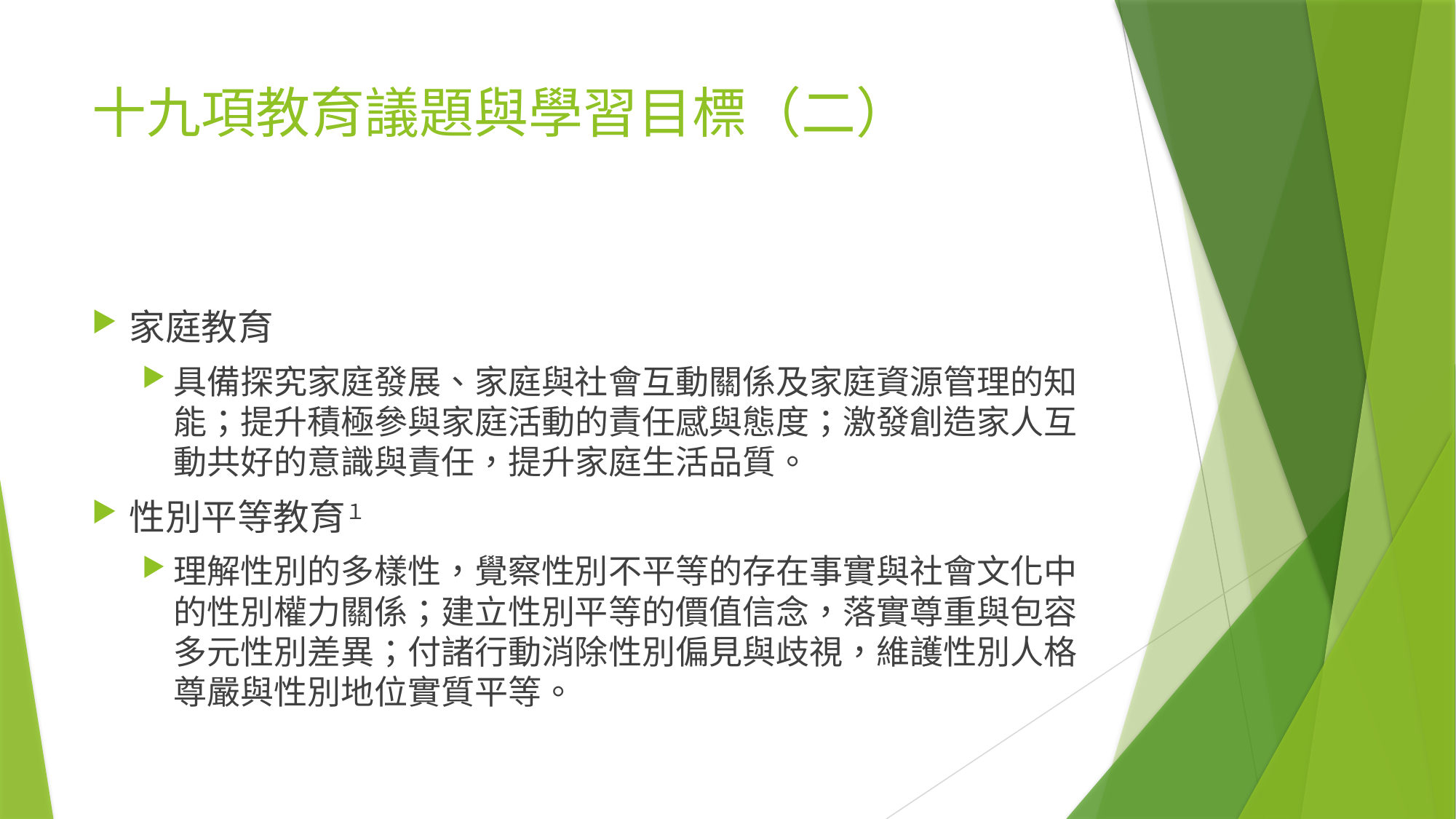

# 十九項教育議題與學習目標（二）

家庭教育
具備探究家庭發展、家庭與社會互動關係及家庭資源管理的知能；提升積極參與家庭活動的責任感與態度；激發創造家人互動共好的意識與責任，提升家庭生活品質。
性別平等教育１
理解性別的多樣性，覺察性別不平等的存在事實與社會文化中的性別權力關係；建立性別平等的價值信念，落實尊重與包容多元性別差異；付諸行動消除性別偏見與歧視，維護性別人格尊嚴與性別地位實質平等。